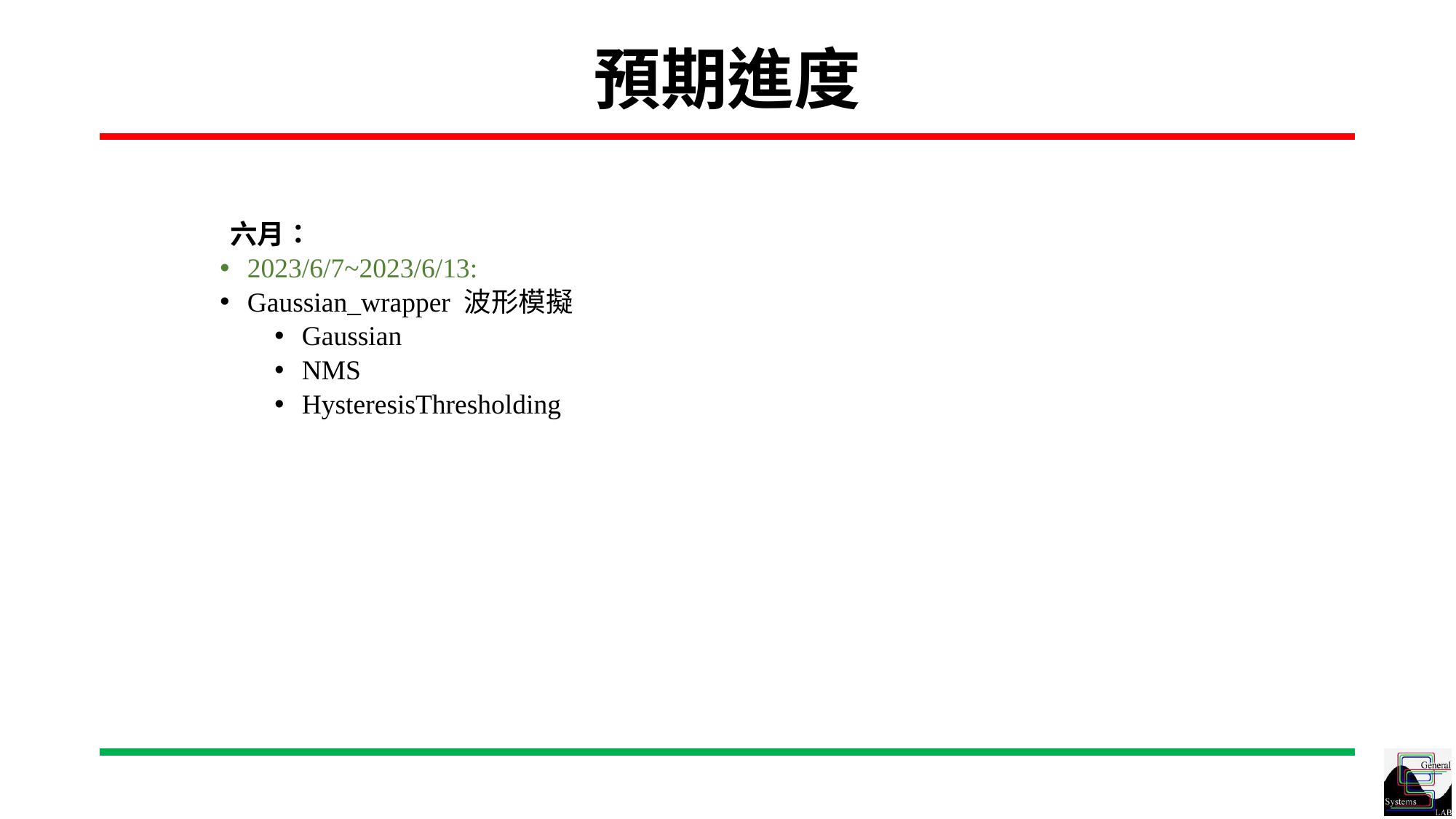

# 預期進度

六月：
2023/6/7~2023/6/13:
Gaussian_wrapper 波形模擬
Gaussian
NMS
HysteresisThresholding